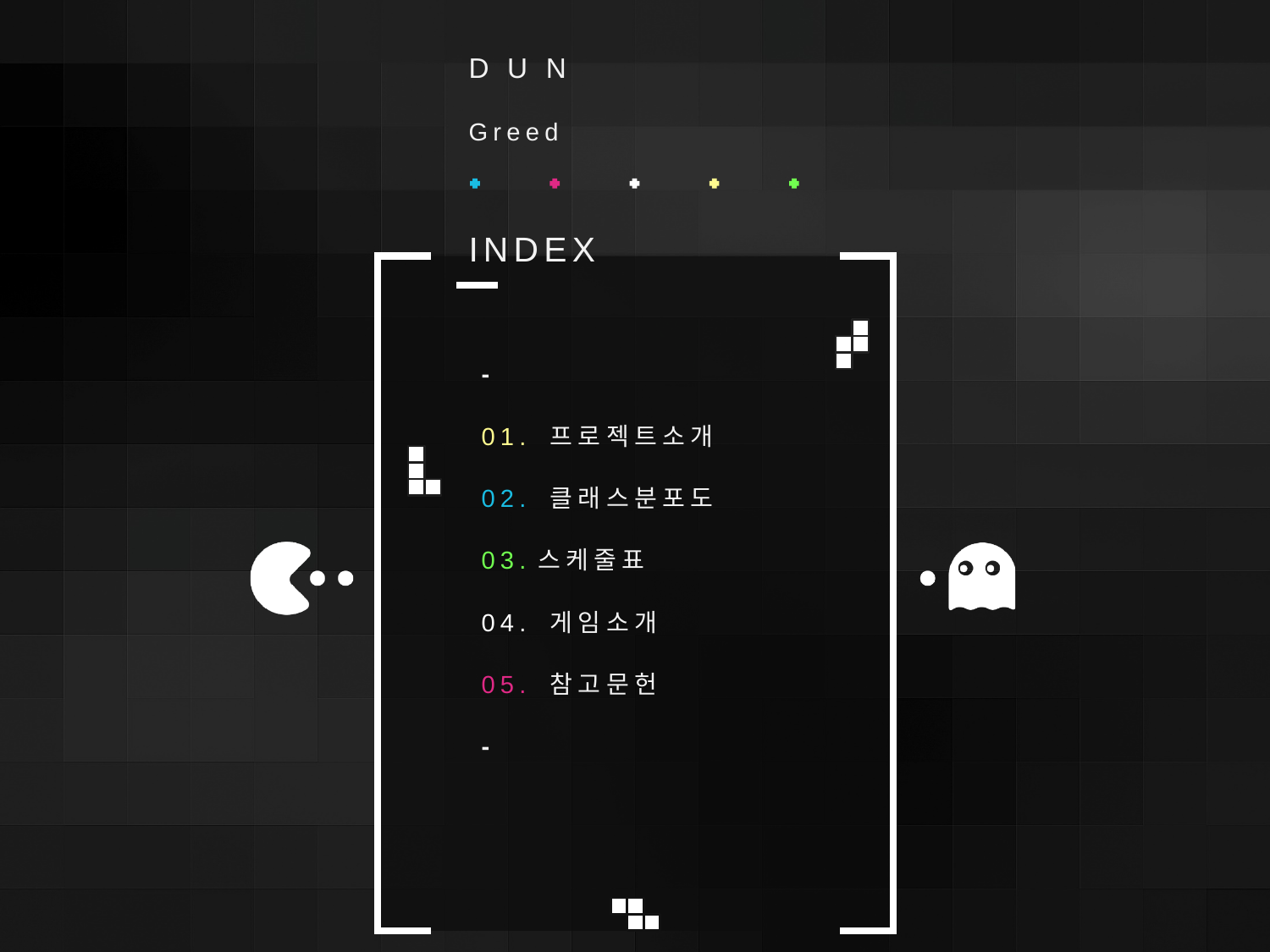

D U N
Greed
INDEX
-
01. 프로젝트소개
02. 클래스분포도
03.스케줄표
04. 게임소개
05. 참고문헌
-